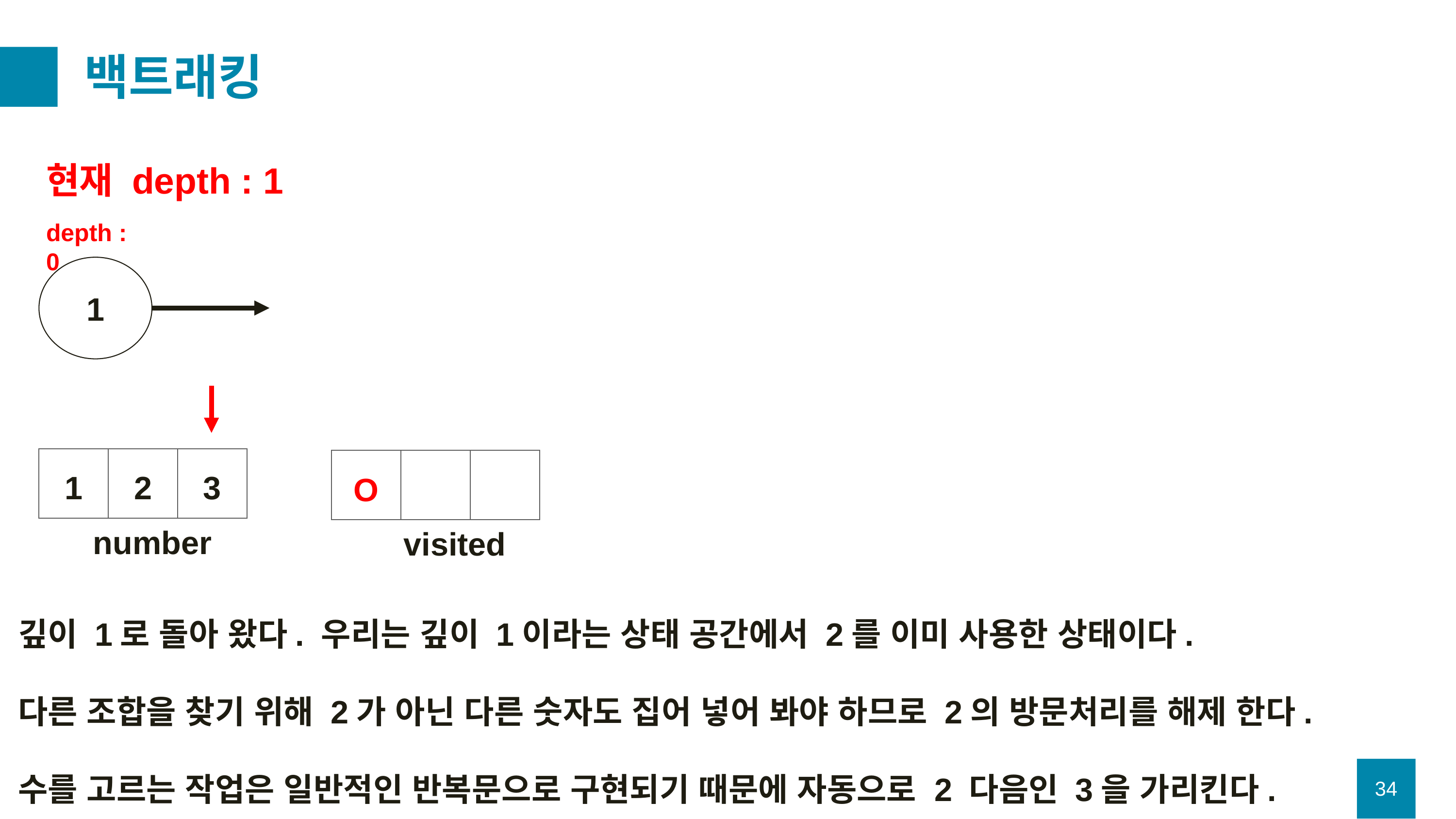

# 백트래킹
현재 depth : 1
depth : 0
1
| 1 | 2 | 3 |
| --- | --- | --- |
| O |  |  |
| --- | --- | --- |
number
visited
깊이 1로 돌아 왔다. 우리는 깊이 1이라는 상태 공간에서 2를 이미 사용한 상태이다.

다른 조합을 찾기 위해 2가 아닌 다른 숫자도 집어 넣어 봐야 하므로 2의 방문처리를 해제 한다.

수를 고르는 작업은 일반적인 반복문으로 구현되기 때문에 자동으로 2 다음인 3을 가리킨다.
34